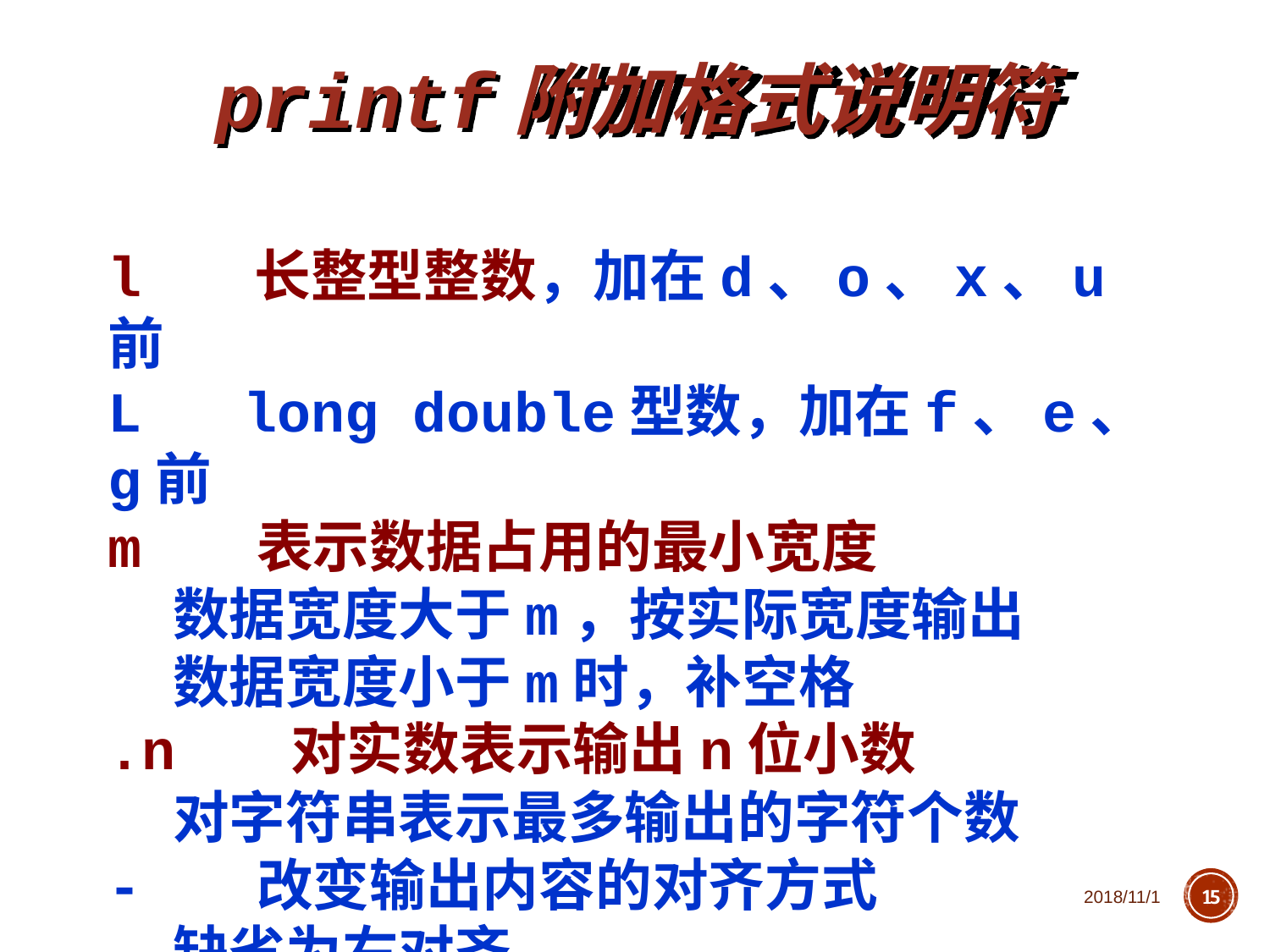

printf附加格式说明符
l       长整型整数，加在d、o、x、u前
L   long double型数，加在f、e、g前
m   表示数据占用的最小宽度
    数据宽度大于m，按实际宽度输出
    数据宽度小于m时，补空格
.n   对实数表示输出n位小数
    对字符串表示最多输出的字符个数
-   改变输出内容的对齐方式
    缺省为右对齐
2018/11/1
15